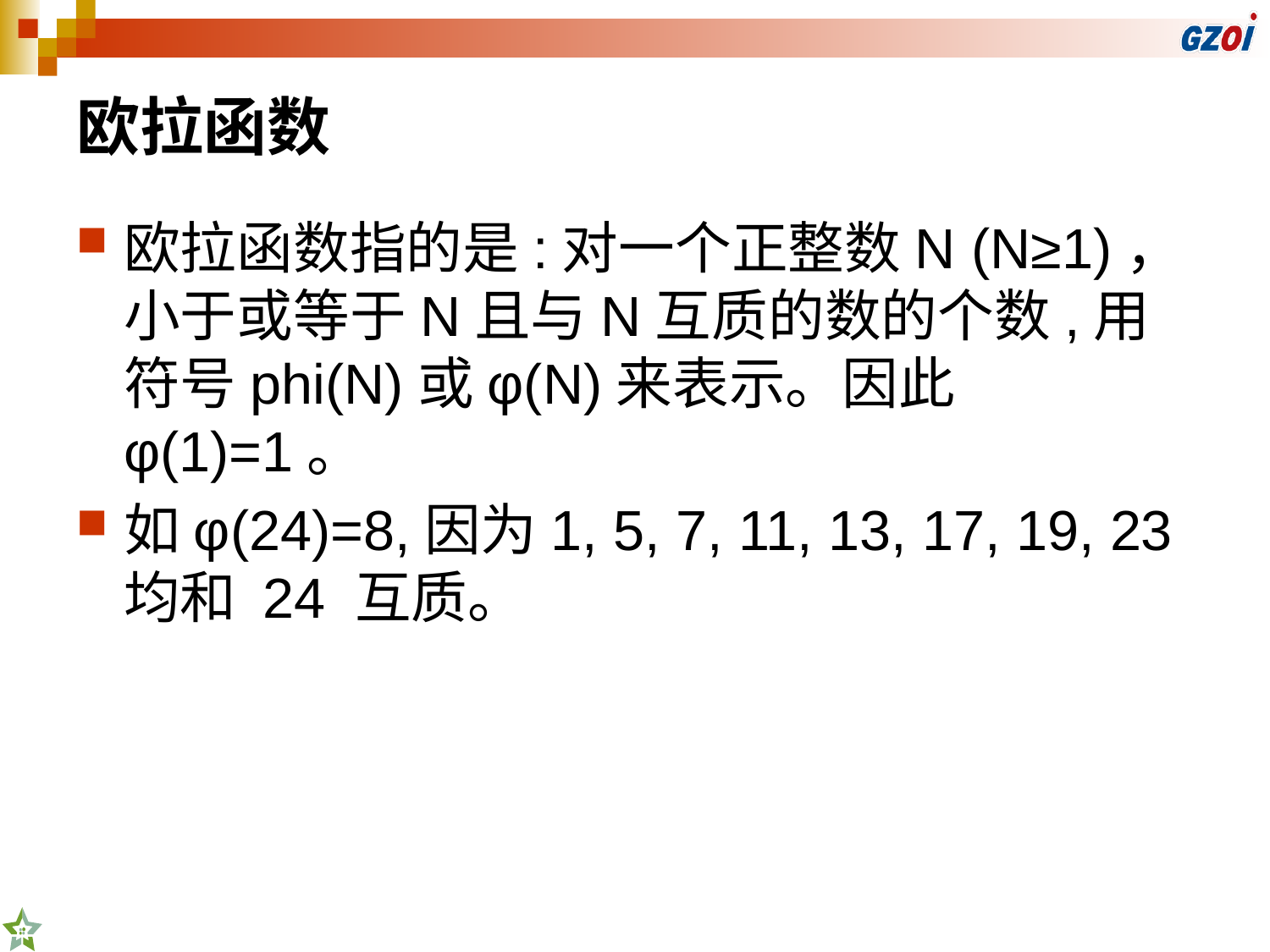

# 欧拉函数
欧拉函数指的是:对一个正整数N (N≥1)，小于或等于N且与N互质的数的个数,用符号phi(N)或φ(N)来表示。因此φ(1)=1。
如φ(24)=8,因为1, 5, 7, 11, 13, 17, 19, 23均和 24 互质。